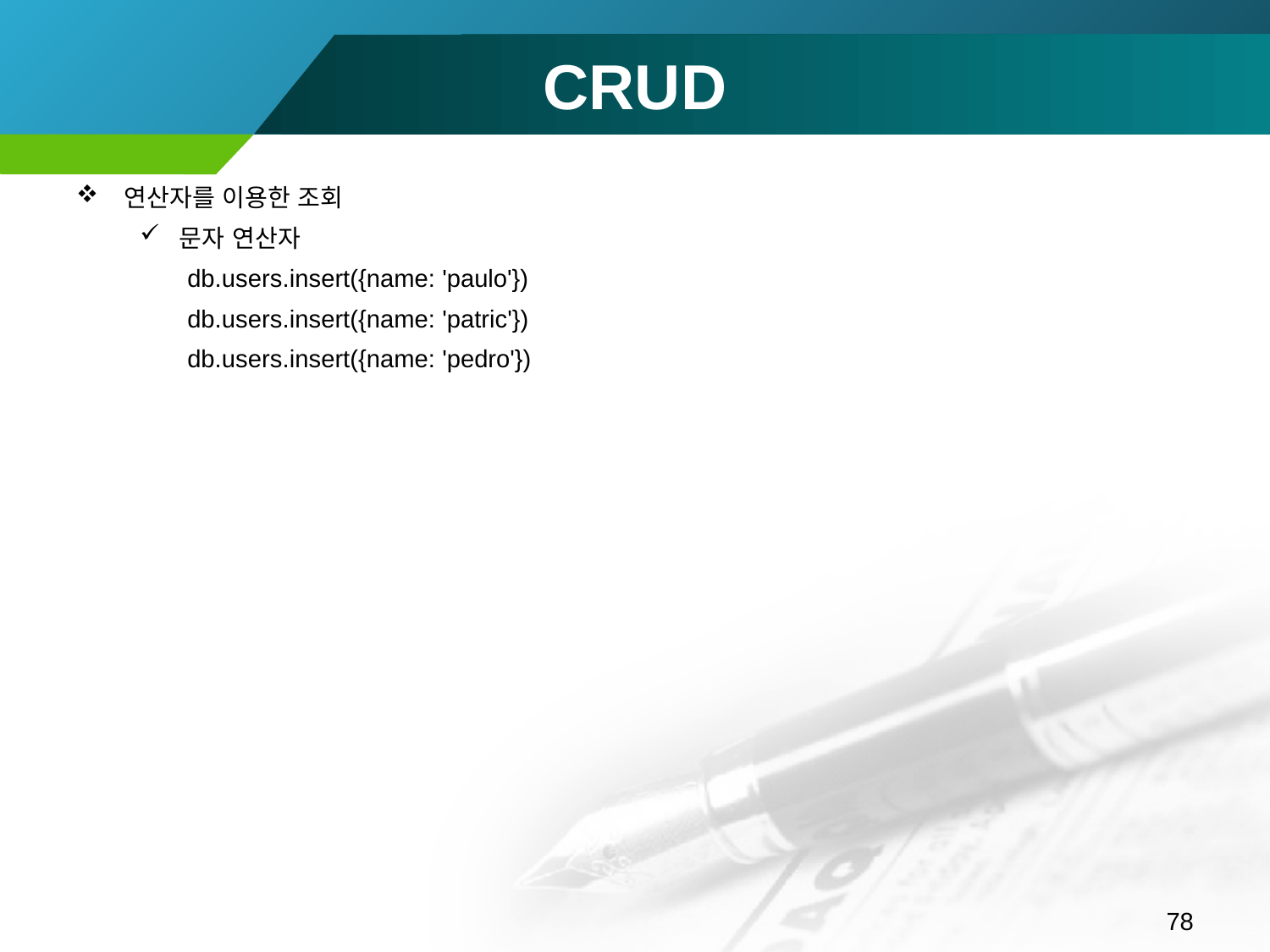

# CRUD
연산자를 이용한 조회
문자 연산자
db.users.insert({name: 'paulo'})
db.users.insert({name: 'patric'})
db.users.insert({name: 'pedro'})

78